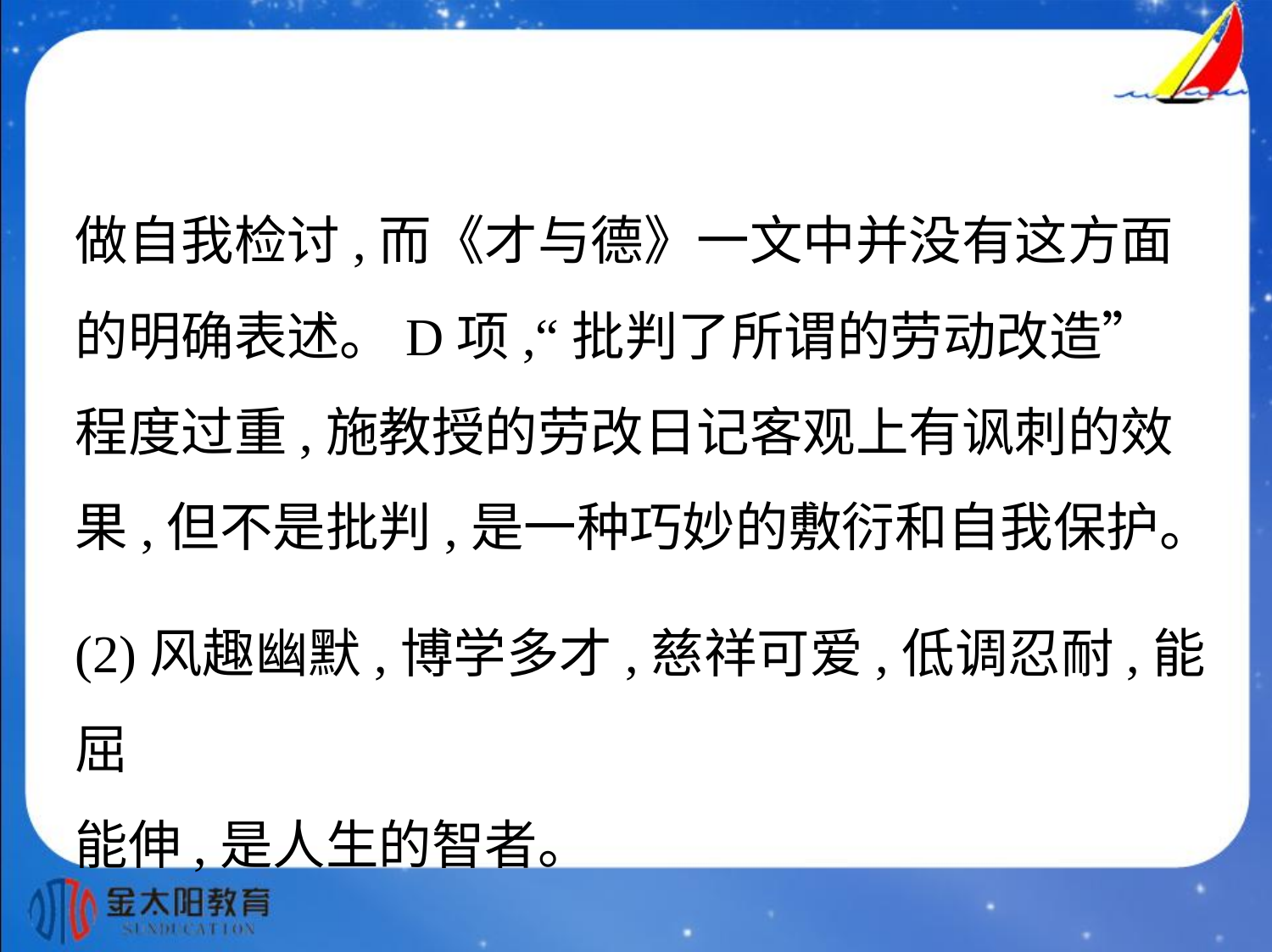

做自我检讨,而《才与德》一文中并没有这方面
的明确表述。D项,“批判了所谓的劳动改造”
程度过重,施教授的劳改日记客观上有讽刺的效
果,但不是批判,是一种巧妙的敷衍和自我保护。
(2)风趣幽默,博学多才,慈祥可爱,低调忍耐,能屈
能伸,是人生的智者。